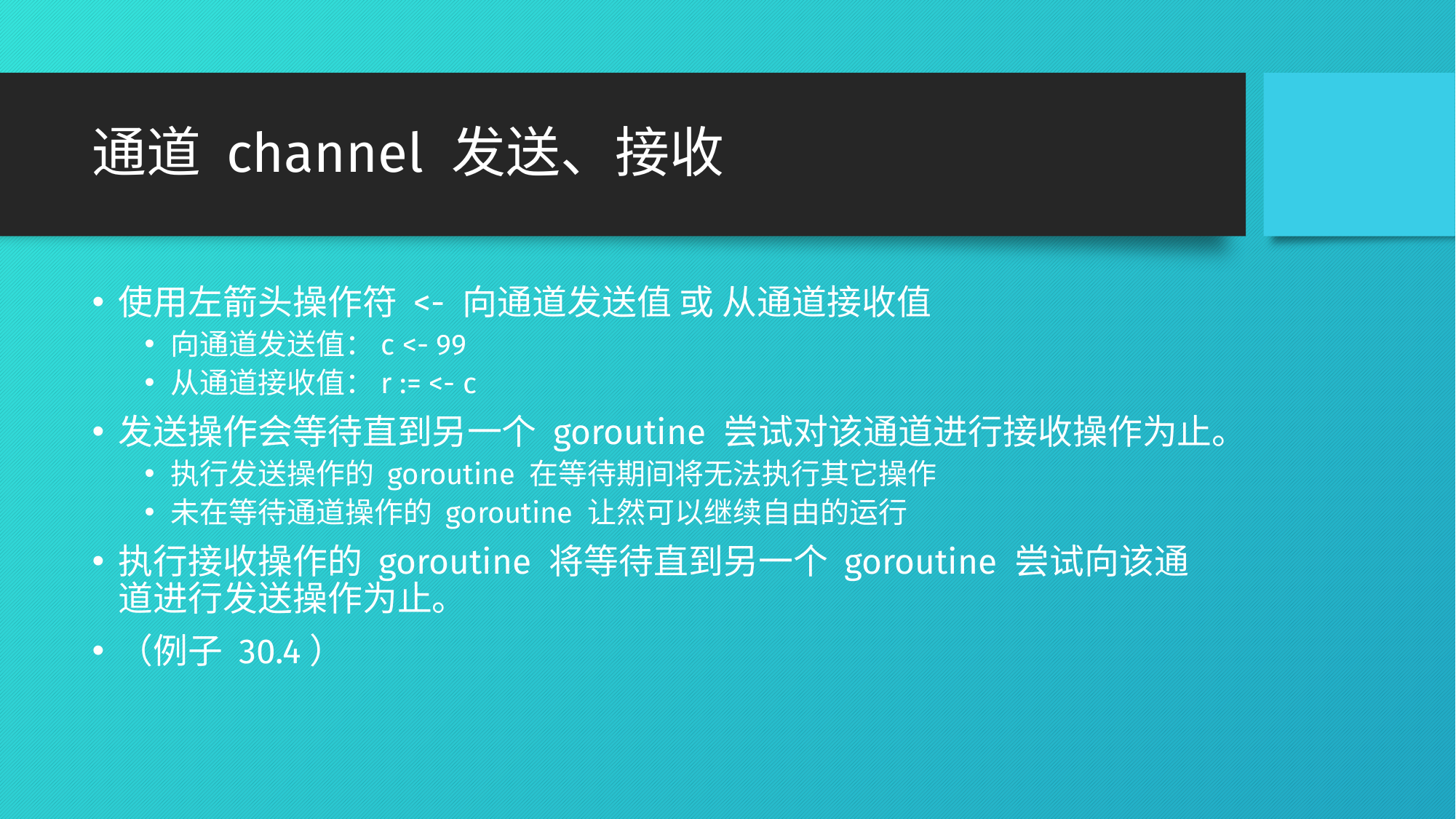

# 通道 channel 发送、接收
使用左箭头操作符 <- 向通道发送值 或 从通道接收值
向通道发送值：c <- 99
从通道接收值：r := <- c
发送操作会等待直到另一个 goroutine 尝试对该通道进行接收操作为止。
执行发送操作的 goroutine 在等待期间将无法执行其它操作
未在等待通道操作的 goroutine 让然可以继续自由的运行
执行接收操作的 goroutine 将等待直到另一个 goroutine 尝试向该通道进行发送操作为止。
（例子 30.4）